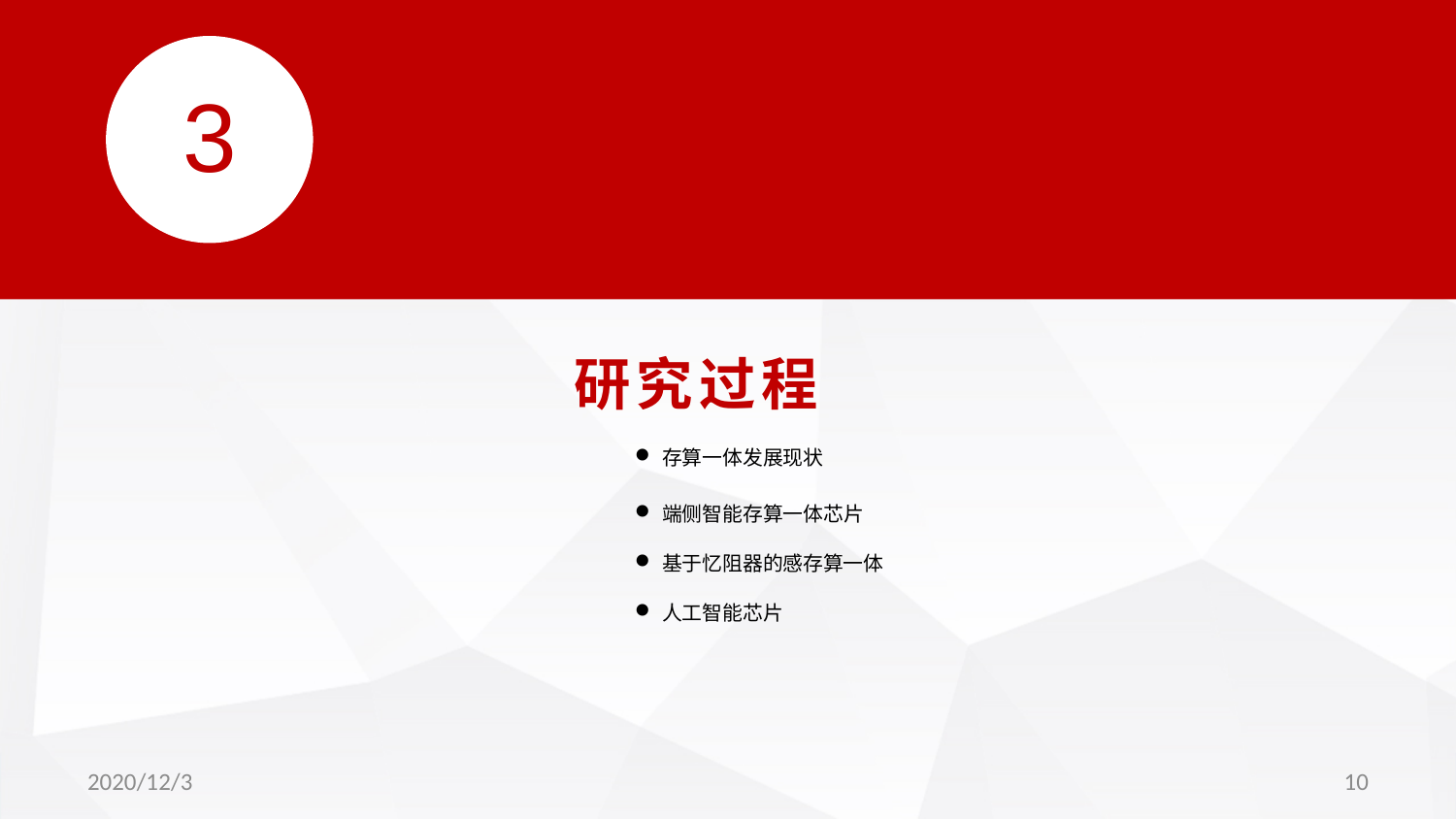

3
研究过程
存算一体发展现状
端侧智能存算一体芯片
基于忆阻器的感存算一体
人工智能芯片
2020/12/3
10